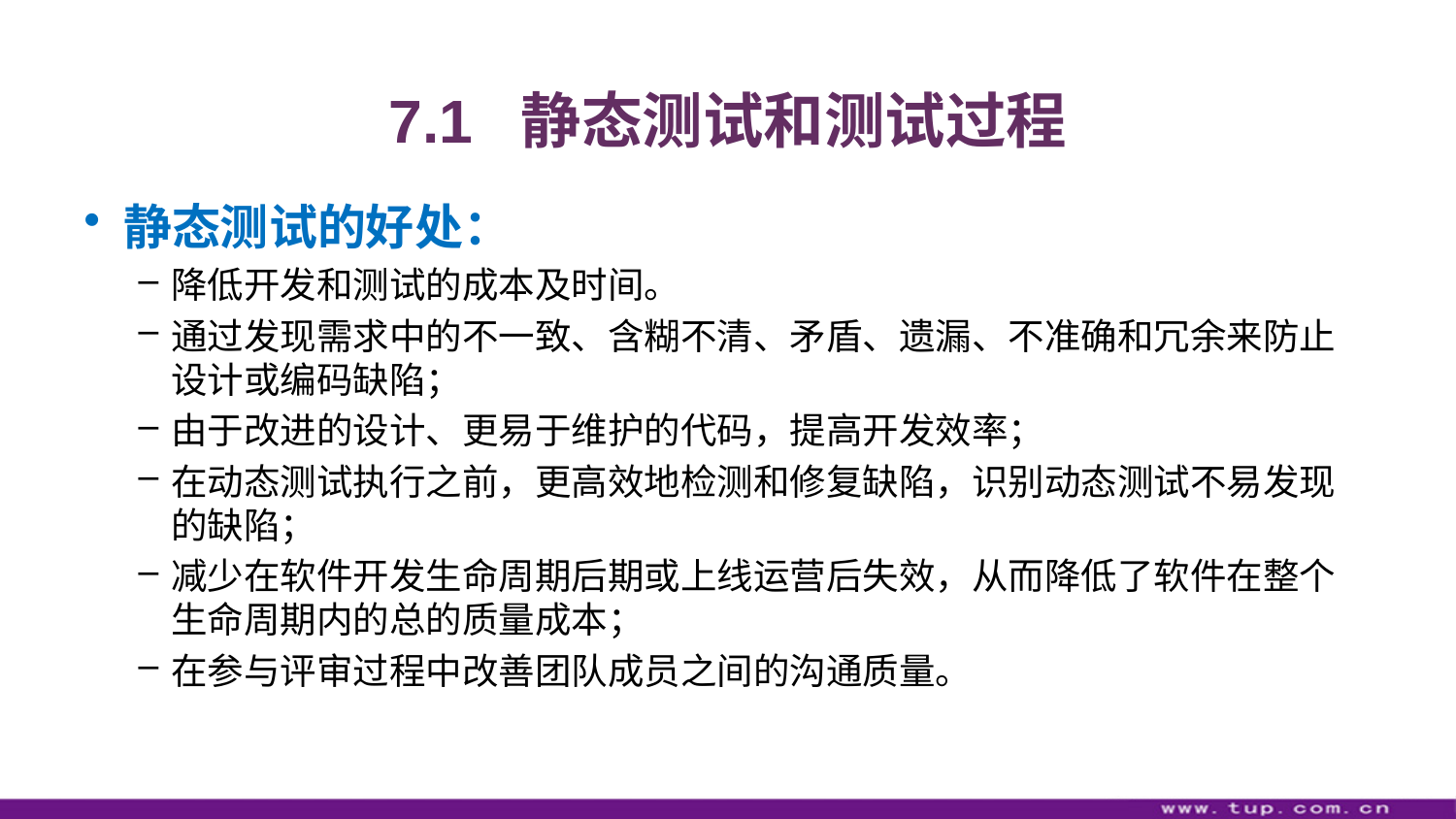

# 7.1  静态测试和测试过程
静态测试的好处：
降低开发和测试的成本及时间。
通过发现需求中的不一致、含糊不清、矛盾、遗漏、不准确和冗余来防止设计或编码缺陷；
由于改进的设计、更易于维护的代码，提高开发效率；
在动态测试执行之前，更高效地检测和修复缺陷，识别动态测试不易发现的缺陷；
减少在软件开发生命周期后期或上线运营后失效，从而降低了软件在整个生命周期内的总的质量成本；
在参与评审过程中改善团队成员之间的沟通质量。